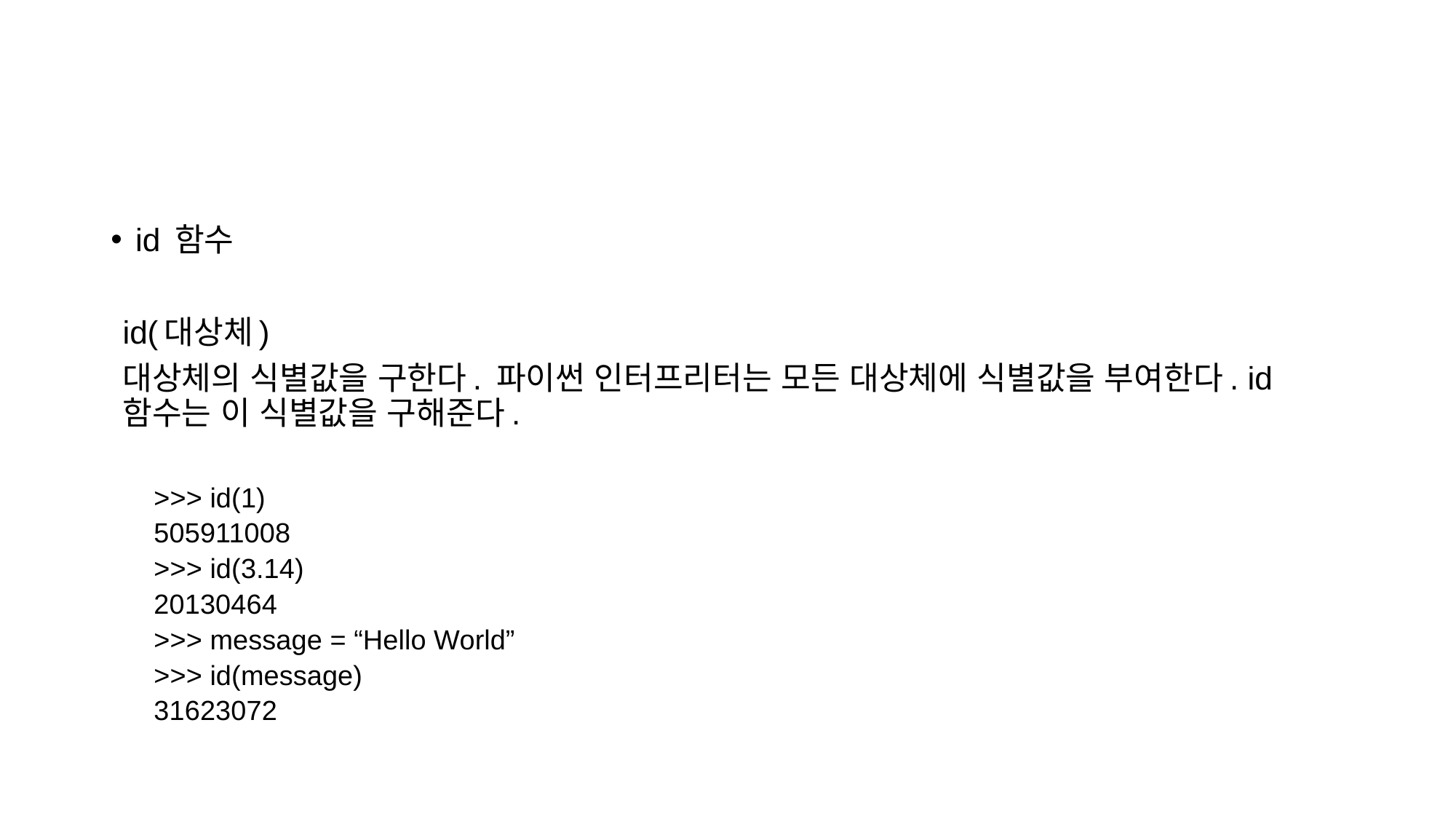

#
id 함수

id(대상체)
대상체의 식별값을 구한다. 파이썬 인터프리터는 모든 대상체에 식별값을 부여한다. id 함수는 이 식별값을 구해준다.

>>> id(1)
505911008
>>> id(3.14)
20130464
>>> message = “Hello World”
>>> id(message)
31623072